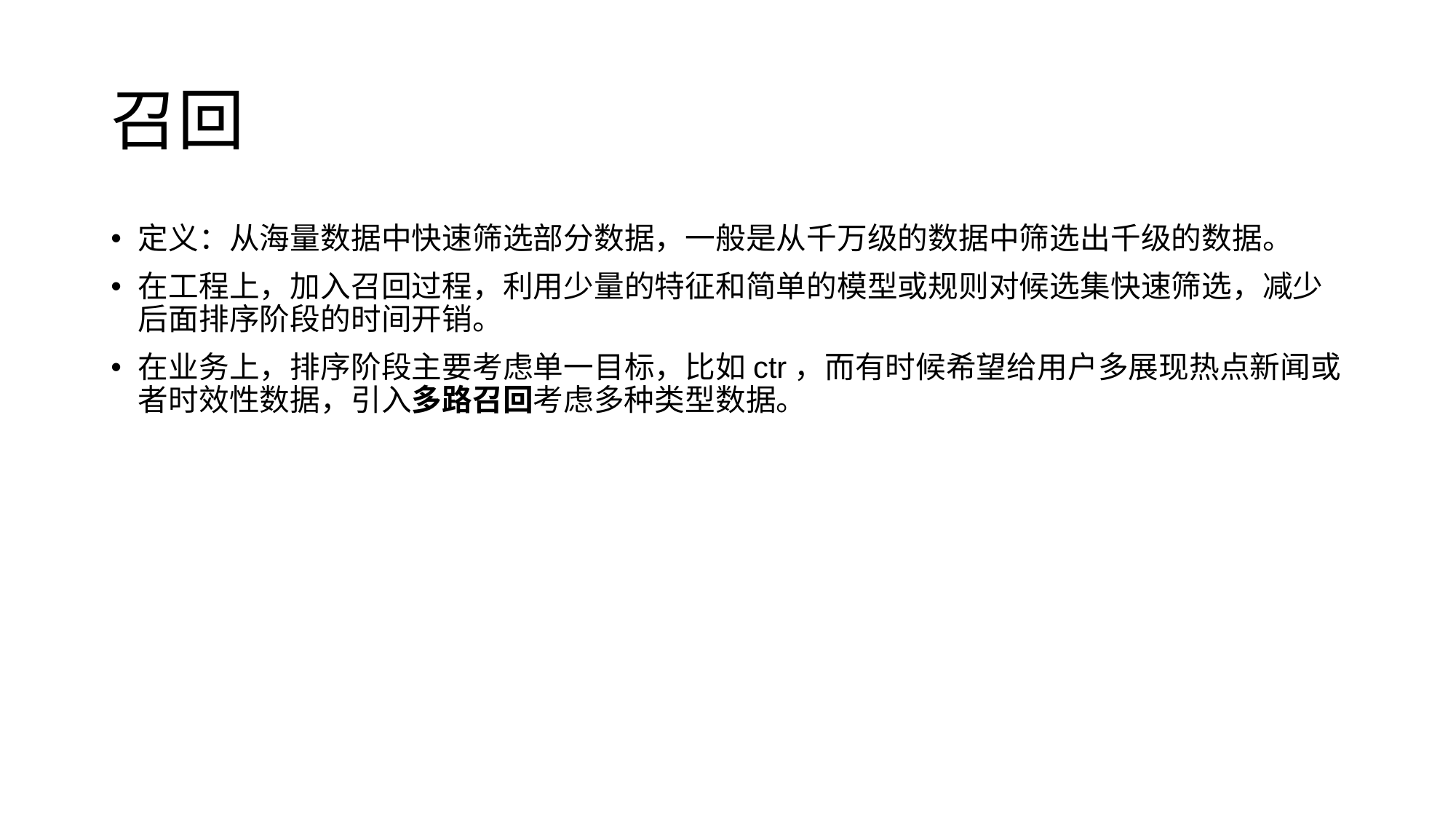

# 召回
定义：从海量数据中快速筛选部分数据，一般是从千万级的数据中筛选出千级的数据。
在工程上，加入召回过程，利用少量的特征和简单的模型或规则对候选集快速筛选，减少后面排序阶段的时间开销。
在业务上，排序阶段主要考虑单一目标，比如ctr，而有时候希望给用户多展现热点新闻或者时效性数据，引入多路召回考虑多种类型数据。